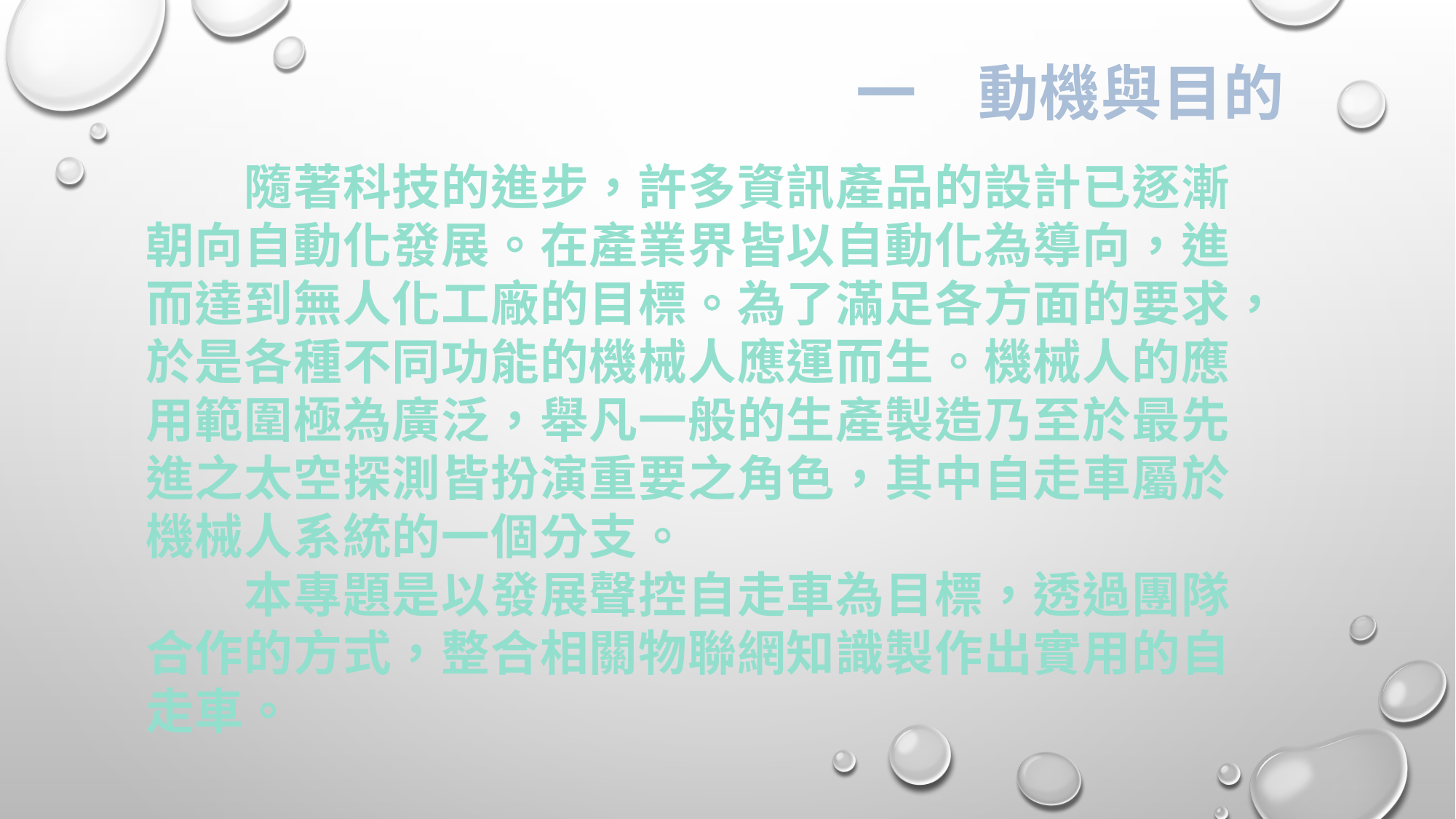

一　動機與目的
　　隨著科技的進步，許多資訊產品的設計已逐漸朝向自動化發展。在產業界皆以自動化為導向，進而達到無人化工廠的目標。為了滿足各方面的要求，於是各種不同功能的機械人應運而生。機械人的應用範圍極為廣泛，舉凡一般的生產製造乃至於最先進之太空探測皆扮演重要之角色，其中自走車屬於機械人系統的一個分支。
　　本專題是以發展聲控自走車為目標，透過團隊合作的方式，整合相關物聯網知識製作出實用的自走車。